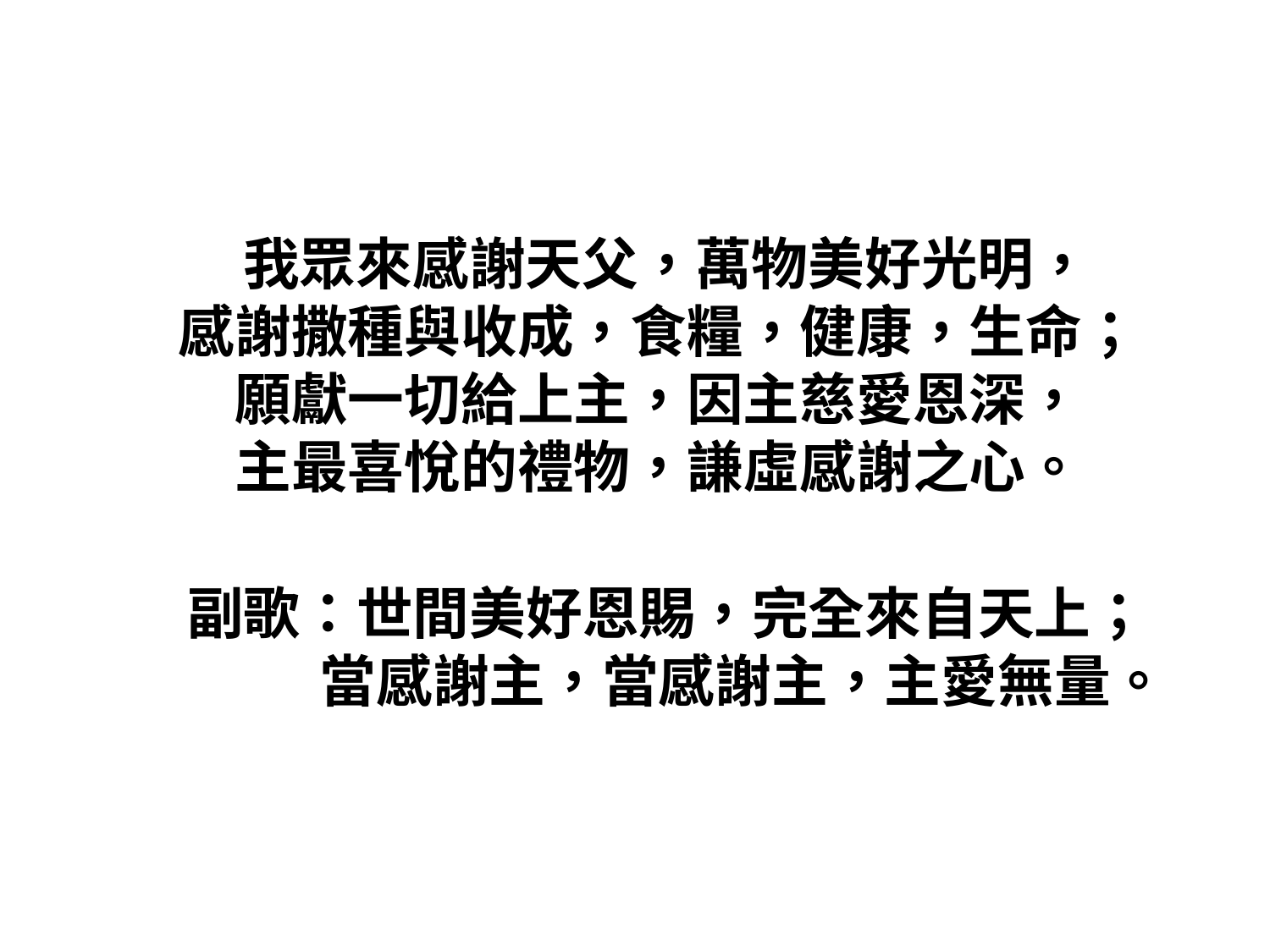

#
    我眾來感謝天父，萬物美好光明，
感謝撒種與收成，食糧，健康，生命；
願獻一切給上主，因主慈愛恩深，
主最喜悅的禮物，謙虛感謝之心。
    副歌：世間美好恩賜，完全來自天上；
　　　當感謝主，當感謝主，主愛無量。